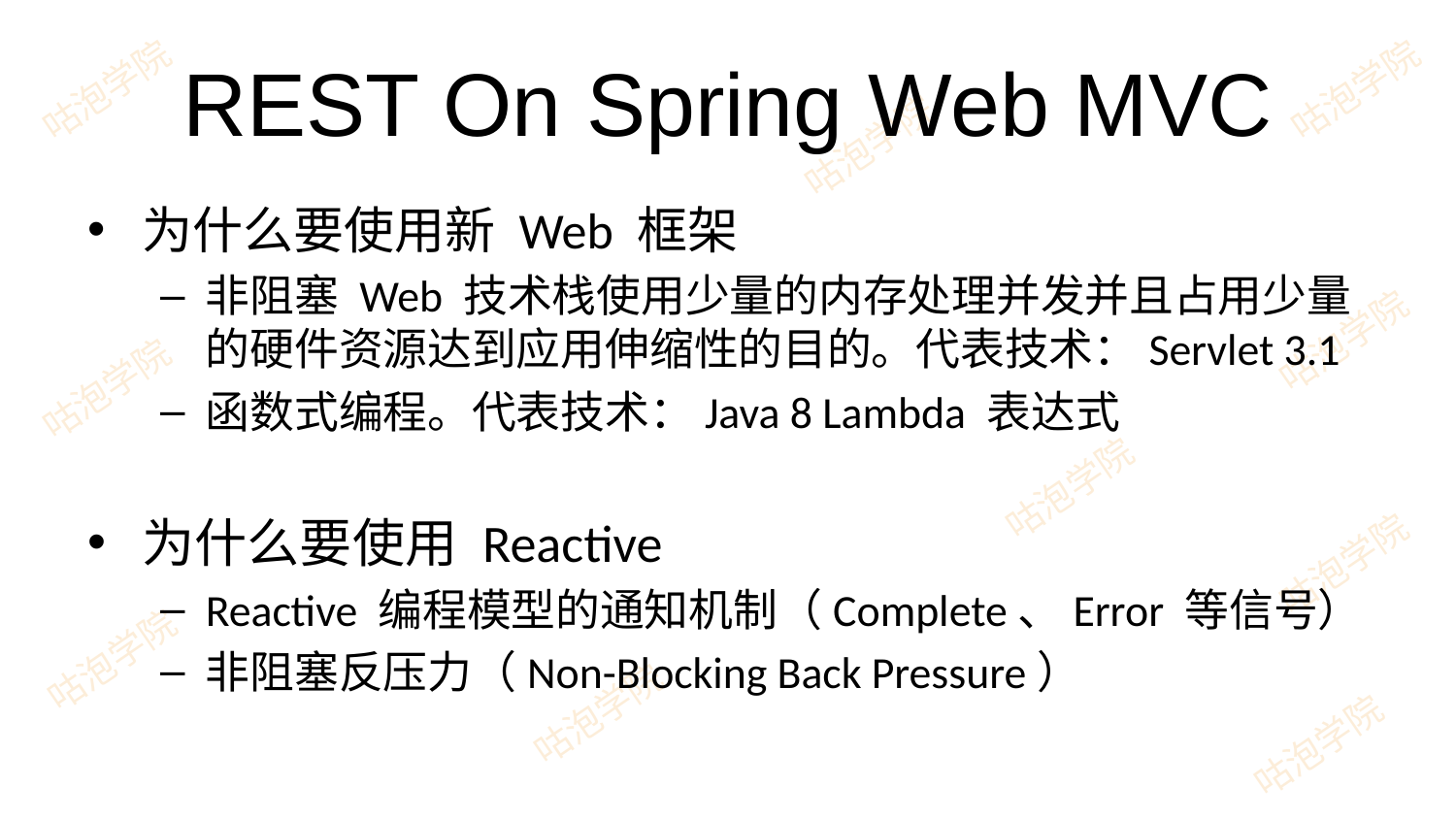

# REST On Spring Web MVC
为什么要使用新 Web 框架
非阻塞 Web 技术栈使用少量的内存处理并发并且占用少量的硬件资源达到应用伸缩性的目的。代表技术：Servlet 3.1
函数式编程。代表技术：Java 8 Lambda 表达式

为什么要使用 Reactive
Reactive 编程模型的通知机制（Complete、Error 等信号）
非阻塞反压力（Non-Blocking Back Pressure）